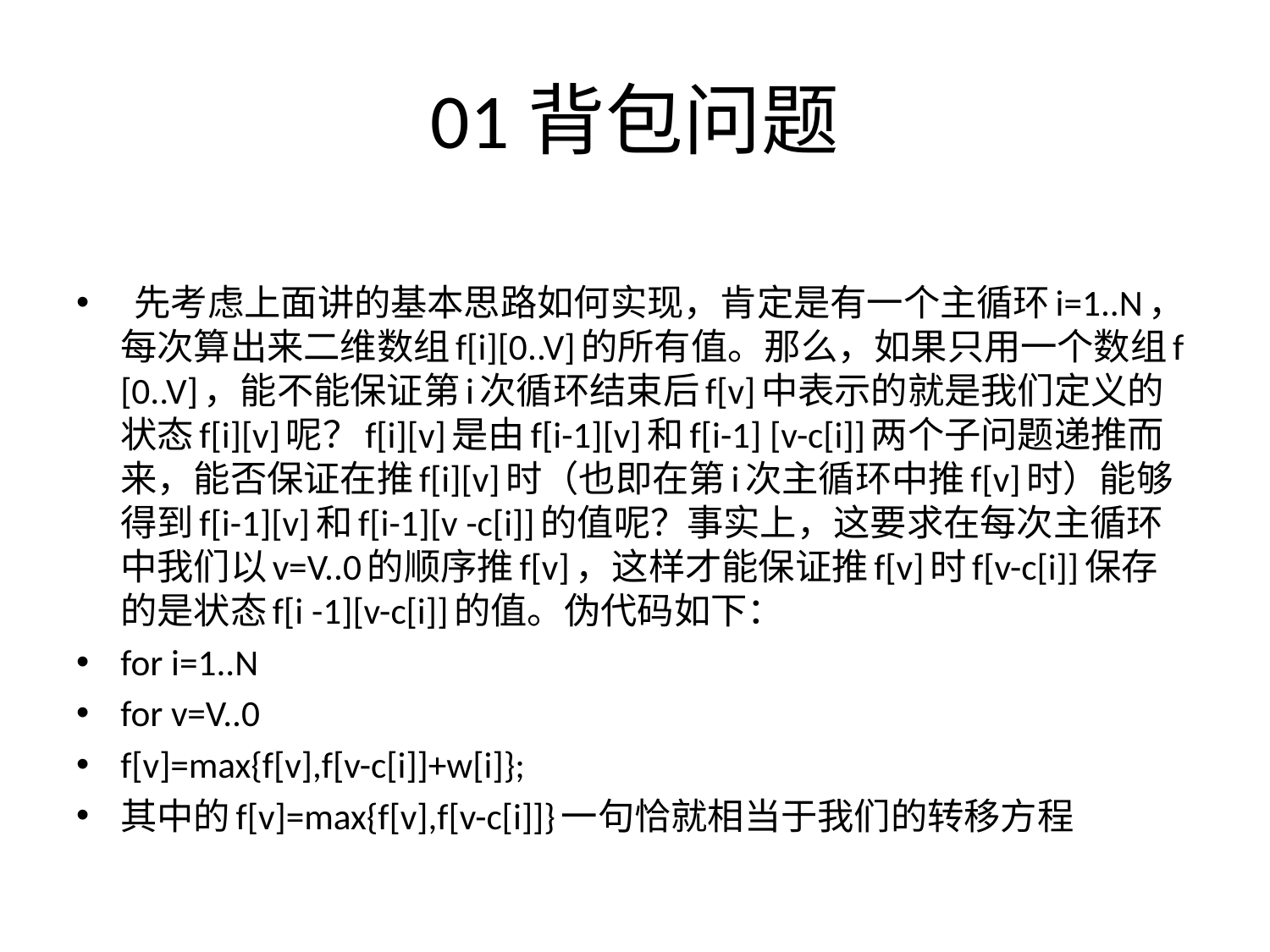

# 01背包问题

 先考虑上面讲的基本思路如何实现，肯定是有一个主循环i=1..N，每次算出来二维数组f[i][0..V]的所有值。那么，如果只用一个数组f [0..V]，能不能保证第i次循环结束后f[v]中表示的就是我们定义的状态f[i][v]呢？f[i][v]是由f[i-1][v]和f[i-1] [v-c[i]]两个子问题递推而来，能否保证在推f[i][v]时（也即在第i次主循环中推f[v]时）能够得到f[i-1][v]和f[i-1][v -c[i]]的值呢？事实上，这要求在每次主循环中我们以v=V..0的顺序推f[v]，这样才能保证推f[v]时f[v-c[i]]保存的是状态f[i -1][v-c[i]]的值。伪代码如下：
for i=1..N
for v=V..0
f[v]=max{f[v],f[v-c[i]]+w[i]};
其中的f[v]=max{f[v],f[v-c[i]]}一句恰就相当于我们的转移方程